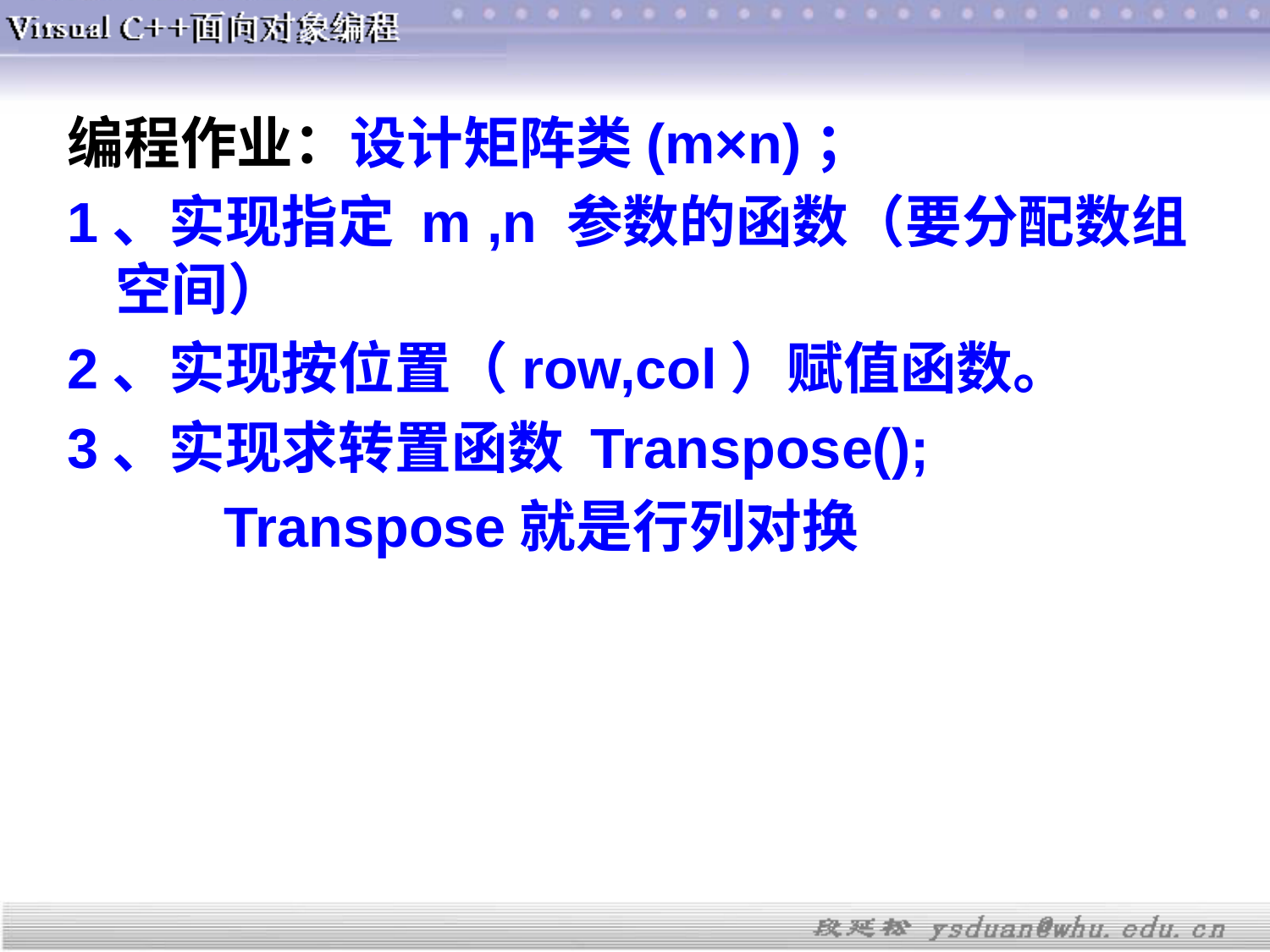

编程作业：设计矩阵类(m×n)；
1、实现指定 m ,n 参数的函数（要分配数组空间）
2、实现按位置（row,col）赋值函数。
3、实现求转置函数 Transpose();
          Transpose就是行列对换